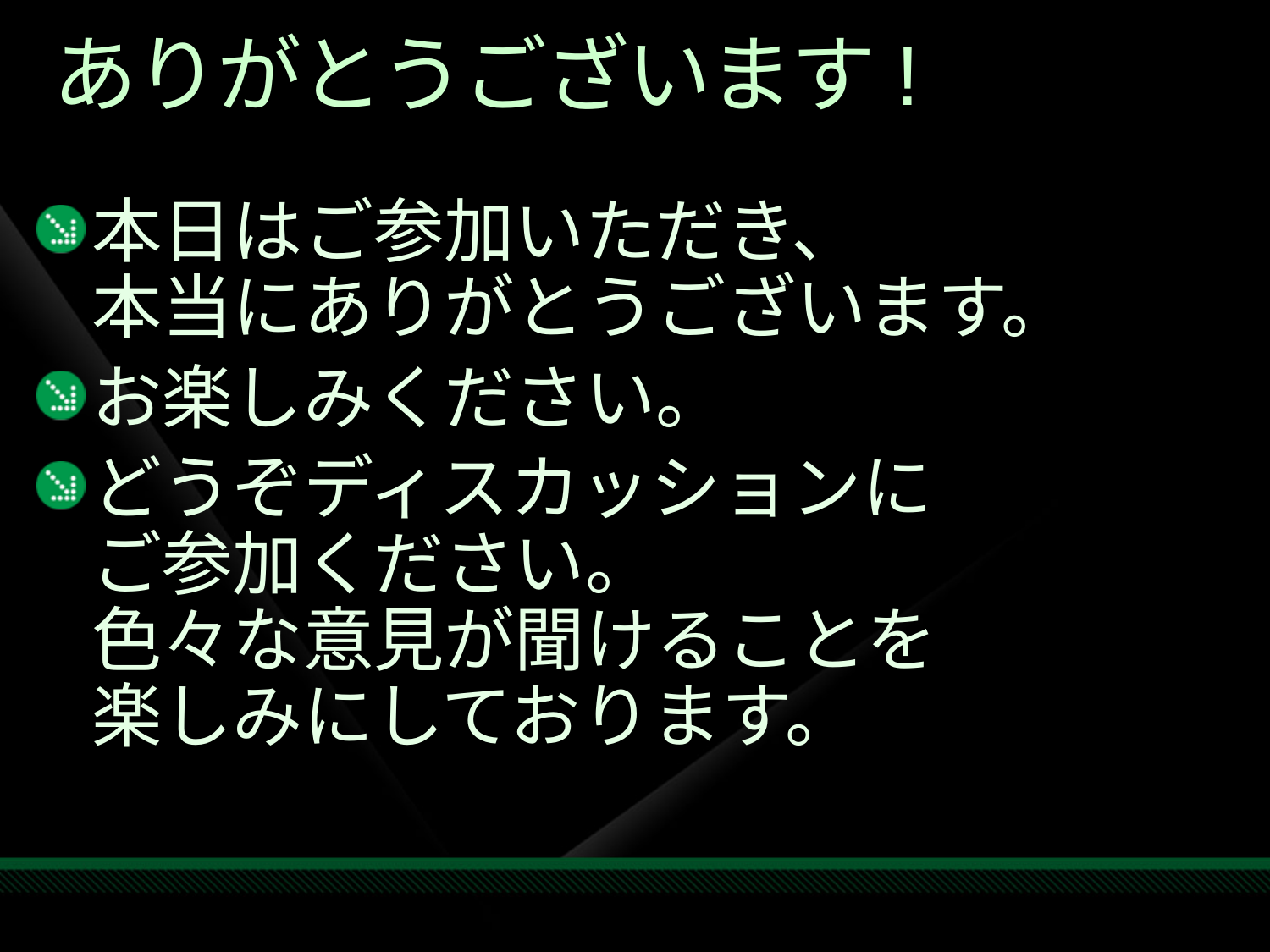

# ありがとうございます!
本日はご参加いただき、
本当にありがとうございます。
お楽しみください。
どうぞディスカッションに
ご参加ください。
色々な意見が聞けることを
楽しみにしております。